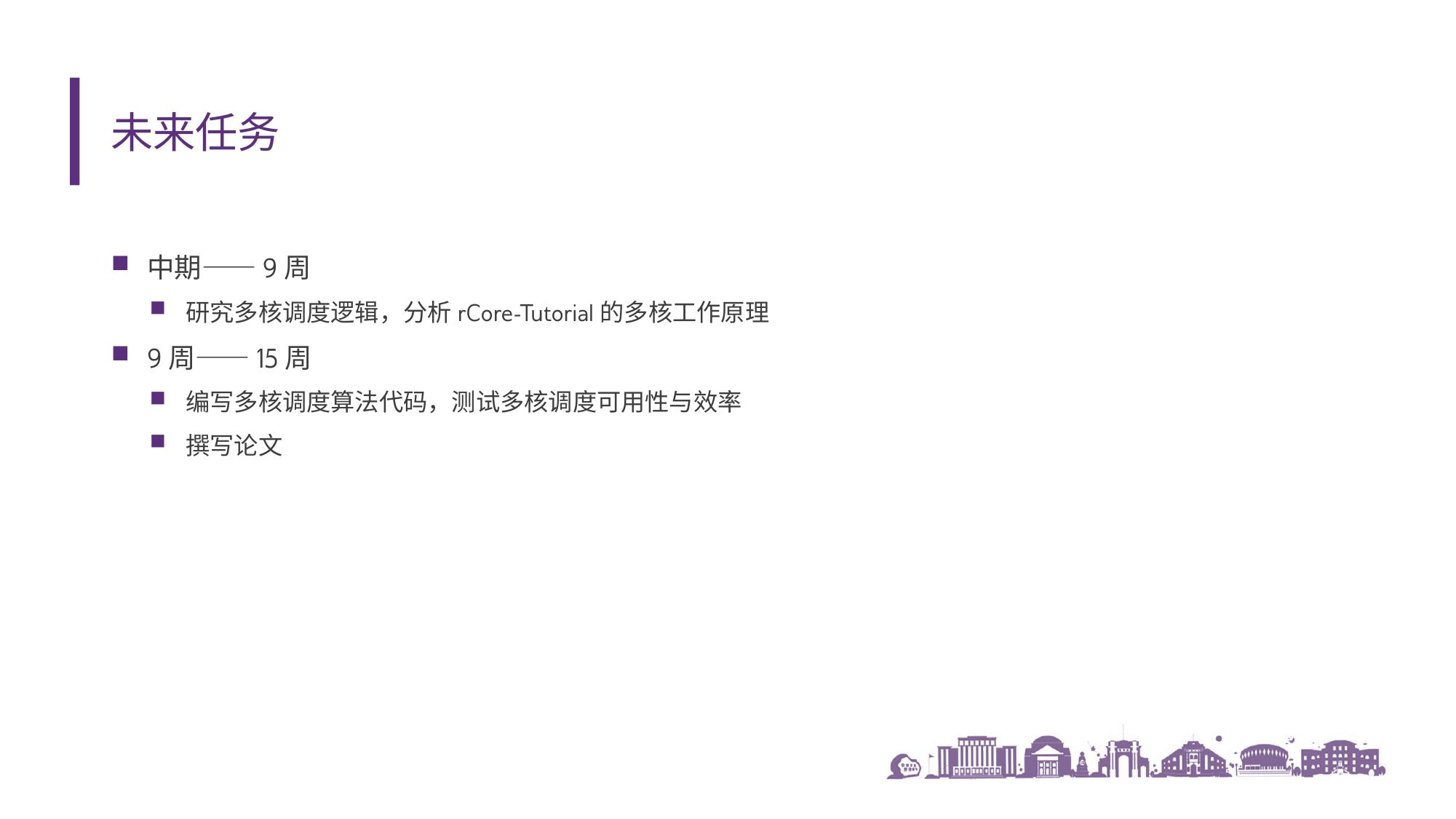

# 未来任务
中期——9周
研究多核调度逻辑，分析rCore-Tutorial的多核工作原理
9周——15周
编写多核调度算法代码，测试多核调度可用性与效率
撰写论文